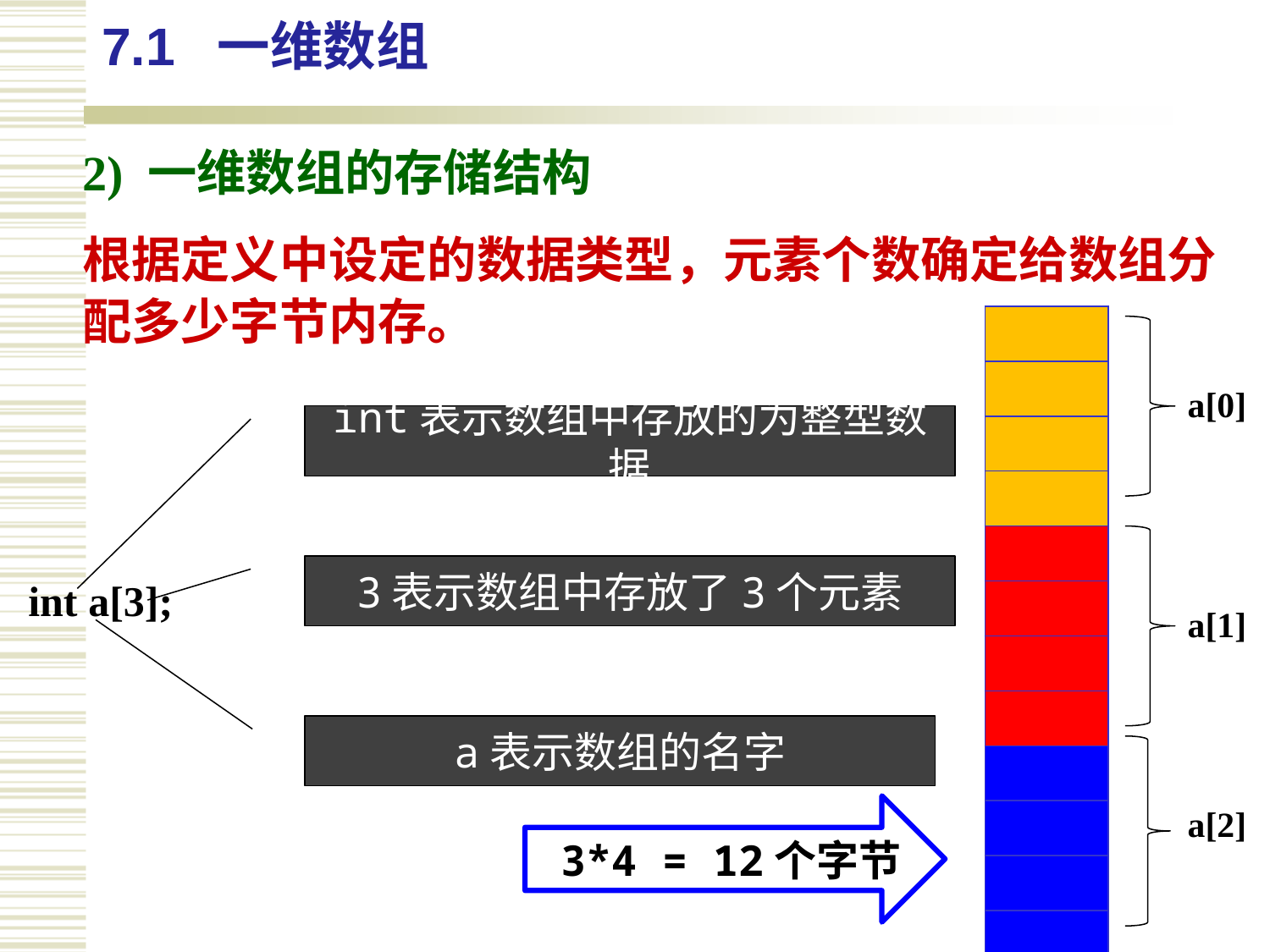

7.1  一维数组
2) 一维数组的存储结构
根据定义中设定的数据类型，元素个数确定给数组分配多少字节内存。

|  |
| --- |
|  |
|  |
|  |
|  |
|  |
|  |
|  |
|  |
|  |
|  |
|  |

a[0]
int表示数组中存放的为整型数据

3表示数组中存放了3个元素
int a[3];
a[1]
a表示数组的名字

3*4 = 12个字节

a[2]